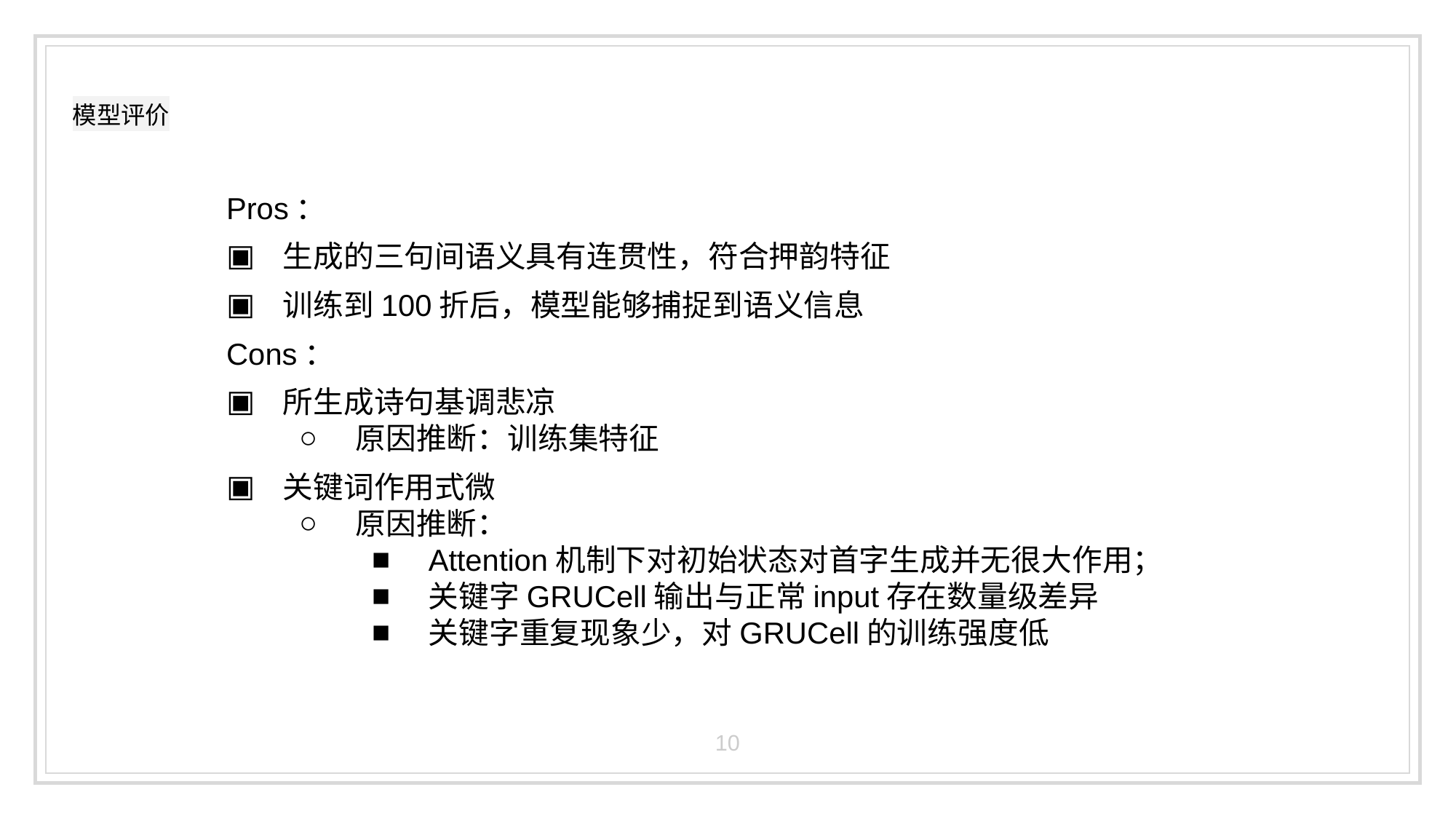

# 模型评价
Pros：
生成的三句间语义具有连贯性，符合押韵特征
训练到100折后，模型能够捕捉到语义信息
Cons：
所生成诗句基调悲凉
原因推断：训练集特征
关键词作用式微
原因推断：
Attention机制下对初始状态对首字生成并无很大作用；
关键字GRUCell输出与正常input存在数量级差异
关键字重复现象少，对GRUCell的训练强度低
10